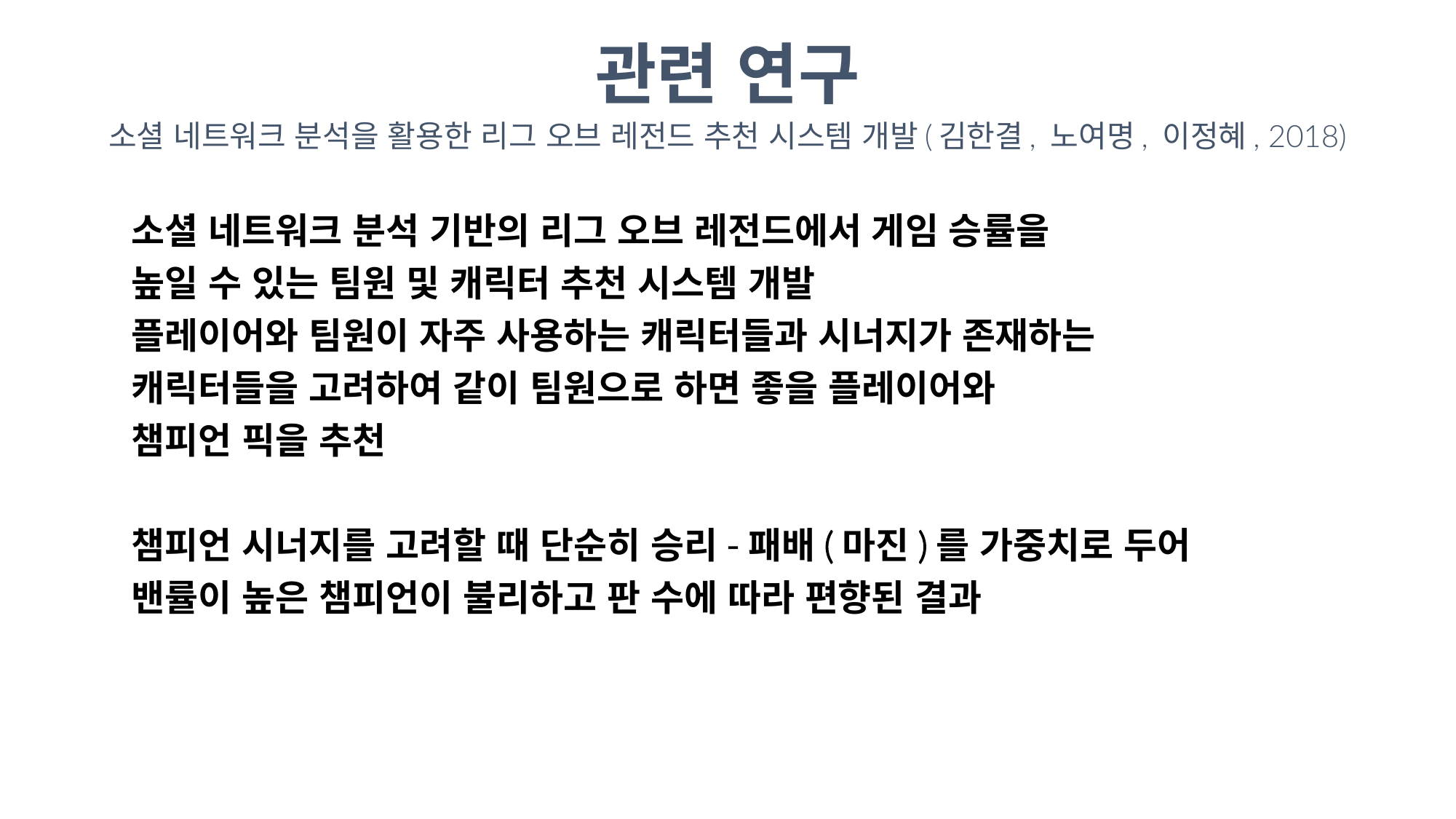

관련 연구
소셜 네트워크 분석을 활용한 리그 오브 레전드 추천 시스템 개발(김한결, 노여명, 이정혜, 2018)
소셜 네트워크 분석 기반의 리그 오브 레전드에서 게임 승률을
높일 수 있는 팀원 및 캐릭터 추천 시스템 개발
플레이어와 팀원이 자주 사용하는 캐릭터들과 시너지가 존재하는
캐릭터들을 고려하여 같이 팀원으로 하면 좋을 플레이어와
챔피언 픽을 추천

챔피언 시너지를 고려할 때 단순히 승리-패배(마진)를 가중치로 두어
밴률이 높은 챔피언이 불리하고 판 수에 따라 편향된 결과